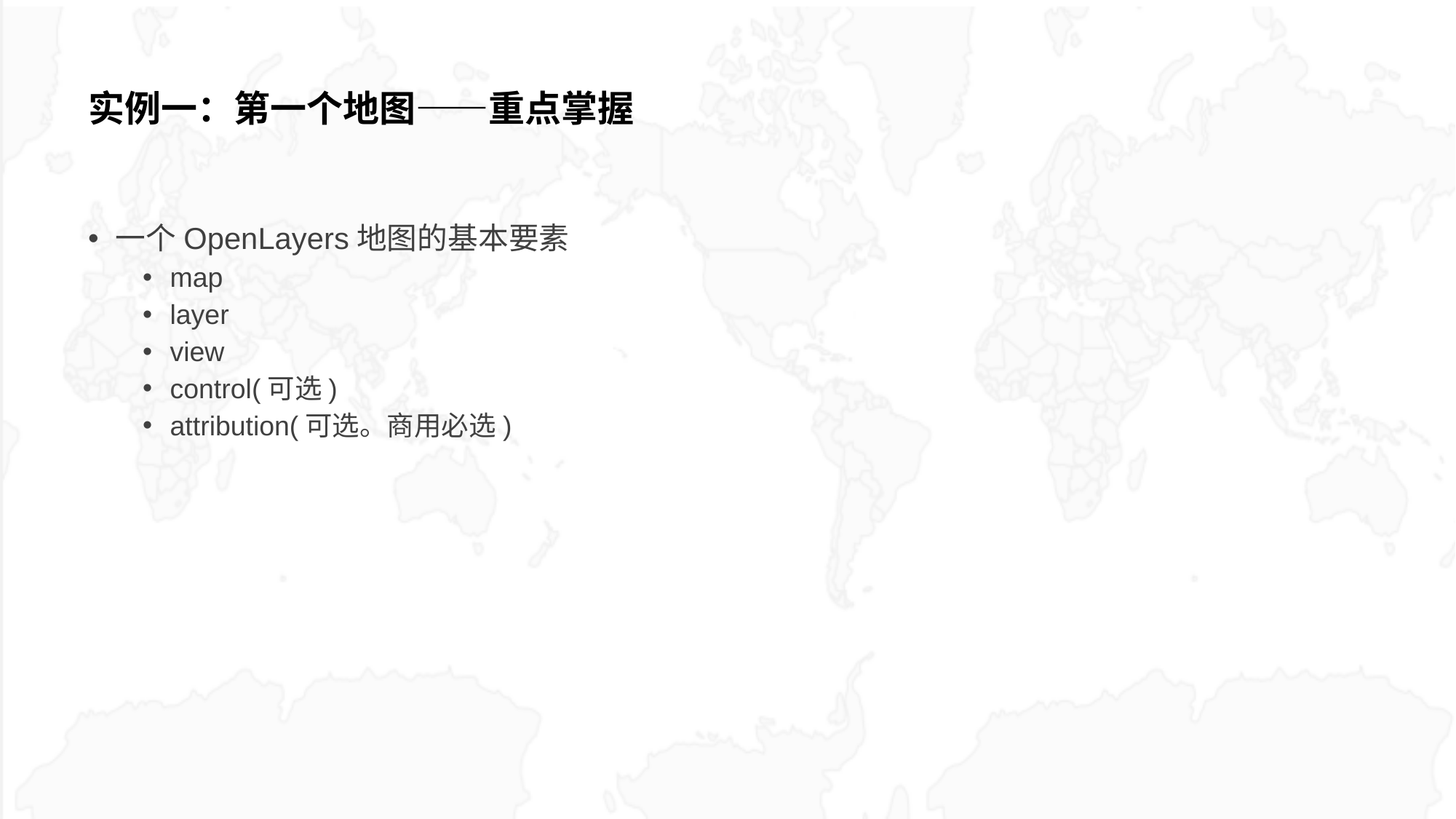

# 实例一：第一个地图——重点掌握
一个OpenLayers地图的基本要素
map
layer
view
control(可选)
attribution(可选。商用必选)